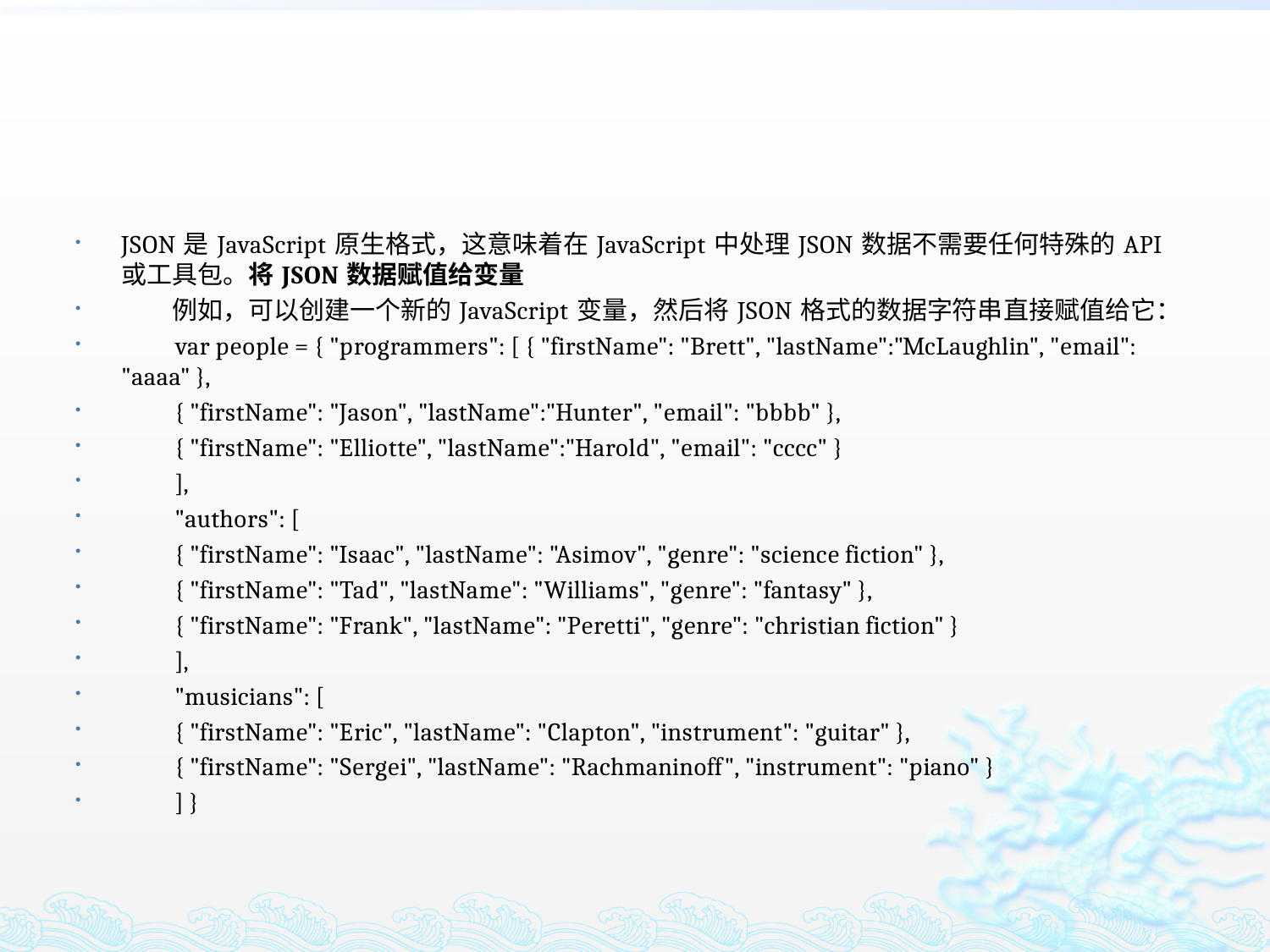

#
JSON 是 JavaScript 原生格式，这意味着在 JavaScript 中处理 JSON 数据不需要任何特殊的 API 或工具包。将 JSON 数据赋值给变量
　　例如，可以创建一个新的 JavaScript 变量，然后将 JSON 格式的数据字符串直接赋值给它：
　　var people = { "programmers": [ { "firstName": "Brett", "lastName":"McLaughlin", "email": "aaaa" },
　　{ "firstName": "Jason", "lastName":"Hunter", "email": "bbbb" },
　　{ "firstName": "Elliotte", "lastName":"Harold", "email": "cccc" }
　　],
　　"authors": [
　　{ "firstName": "Isaac", "lastName": "Asimov", "genre": "science fiction" },
　　{ "firstName": "Tad", "lastName": "Williams", "genre": "fantasy" },
　　{ "firstName": "Frank", "lastName": "Peretti", "genre": "christian fiction" }
　　],
　　"musicians": [
　　{ "firstName": "Eric", "lastName": "Clapton", "instrument": "guitar" },
　　{ "firstName": "Sergei", "lastName": "Rachmaninoff", "instrument": "piano" }
　　] }